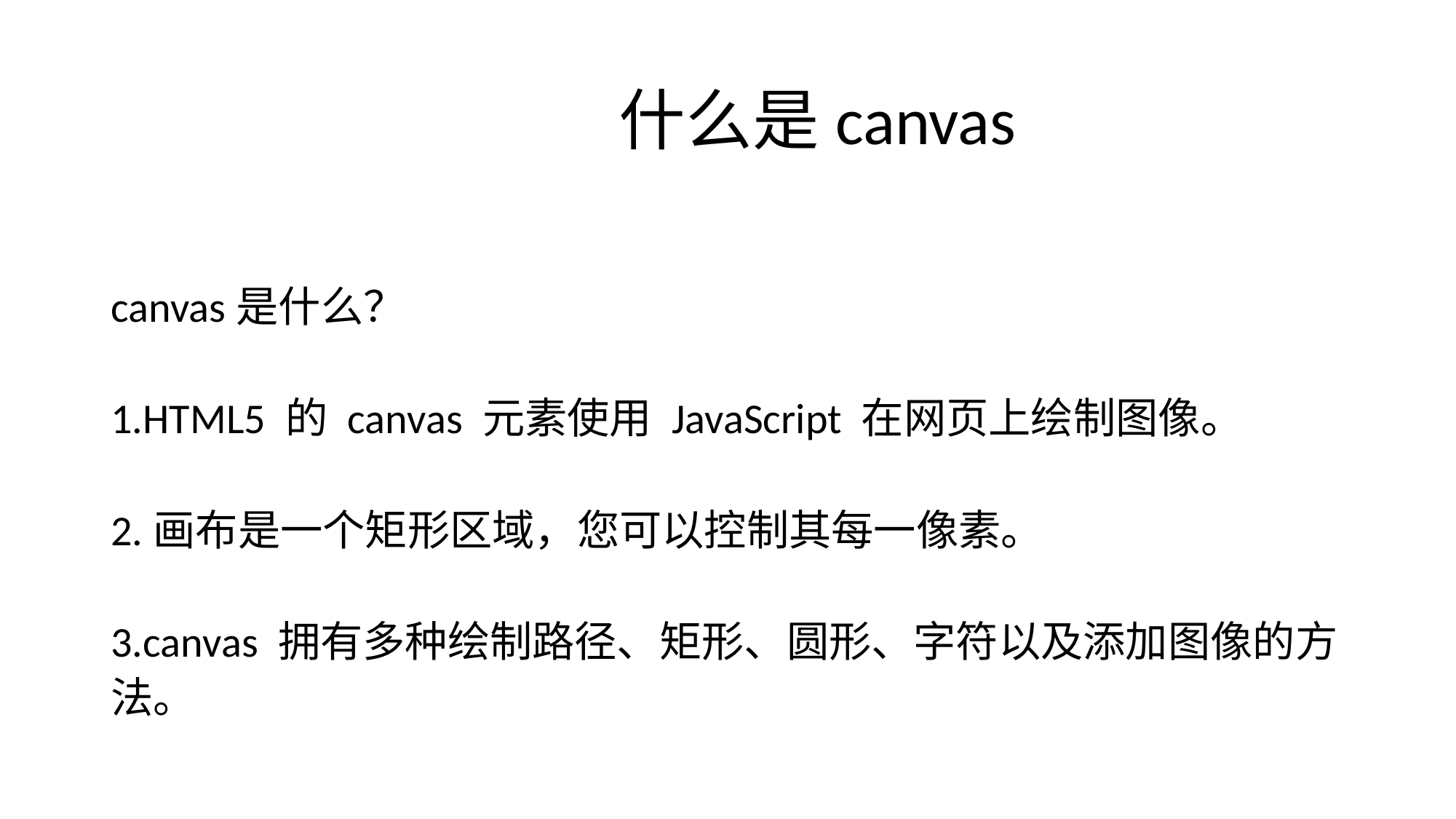

# 什么是canvas

canvas是什么？

1.HTML5 的 canvas 元素使用 JavaScript 在网页上绘制图像。

2.画布是一个矩形区域，您可以控制其每一像素。

3.canvas 拥有多种绘制路径、矩形、圆形、字符以及添加图像的方
法。